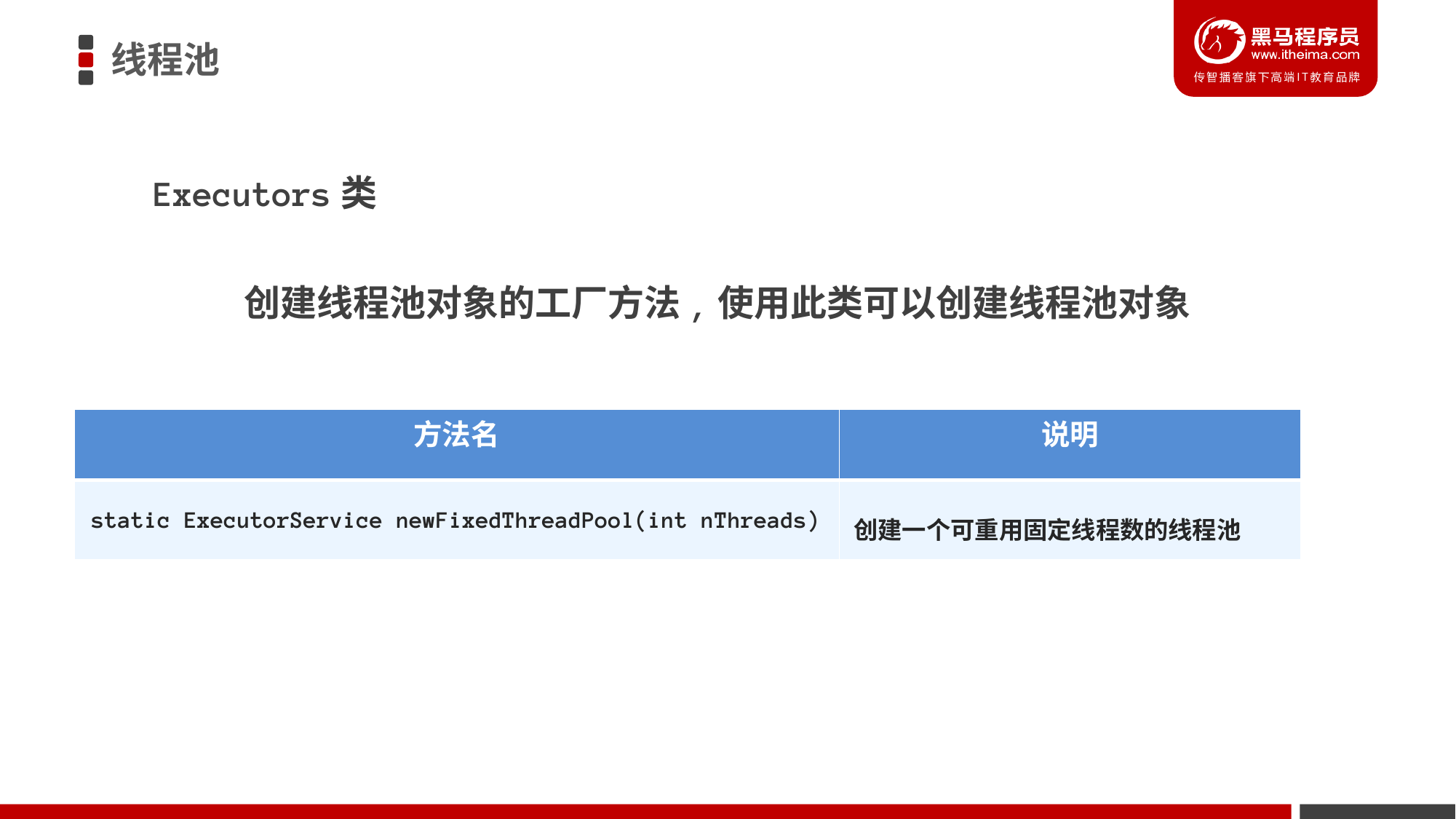

线程池
Executors类
创建线程池对象的工厂方法,使用此类可以创建线程池对象
| 方法名 | 说明 |
| --- | --- |
| static ExecutorService newFixedThreadPool(int nThreads) | 创建一个可重用固定线程数的线程池 |